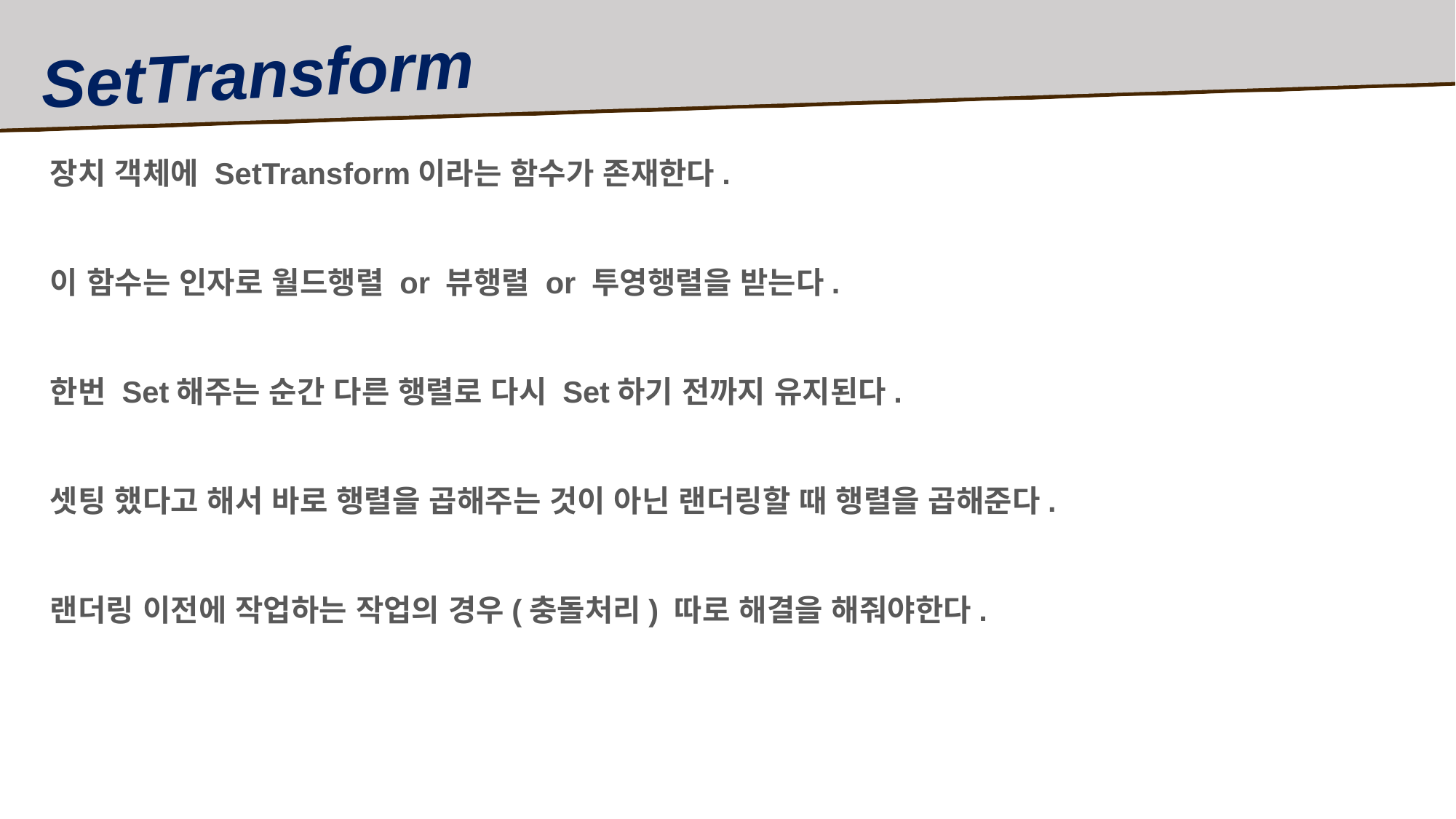

SetTransform

장치 객체에 SetTransform이라는 함수가 존재한다.

이 함수는 인자로 월드행렬 or 뷰행렬 or 투영행렬을 받는다.

한번 Set해주는 순간 다른 행렬로 다시 Set하기 전까지 유지된다.

셋팅 했다고 해서 바로 행렬을 곱해주는 것이 아닌 랜더링할 때 행렬을 곱해준다.

랜더링 이전에 작업하는 작업의 경우(충돌처리) 따로 해결을 해줘야한다.